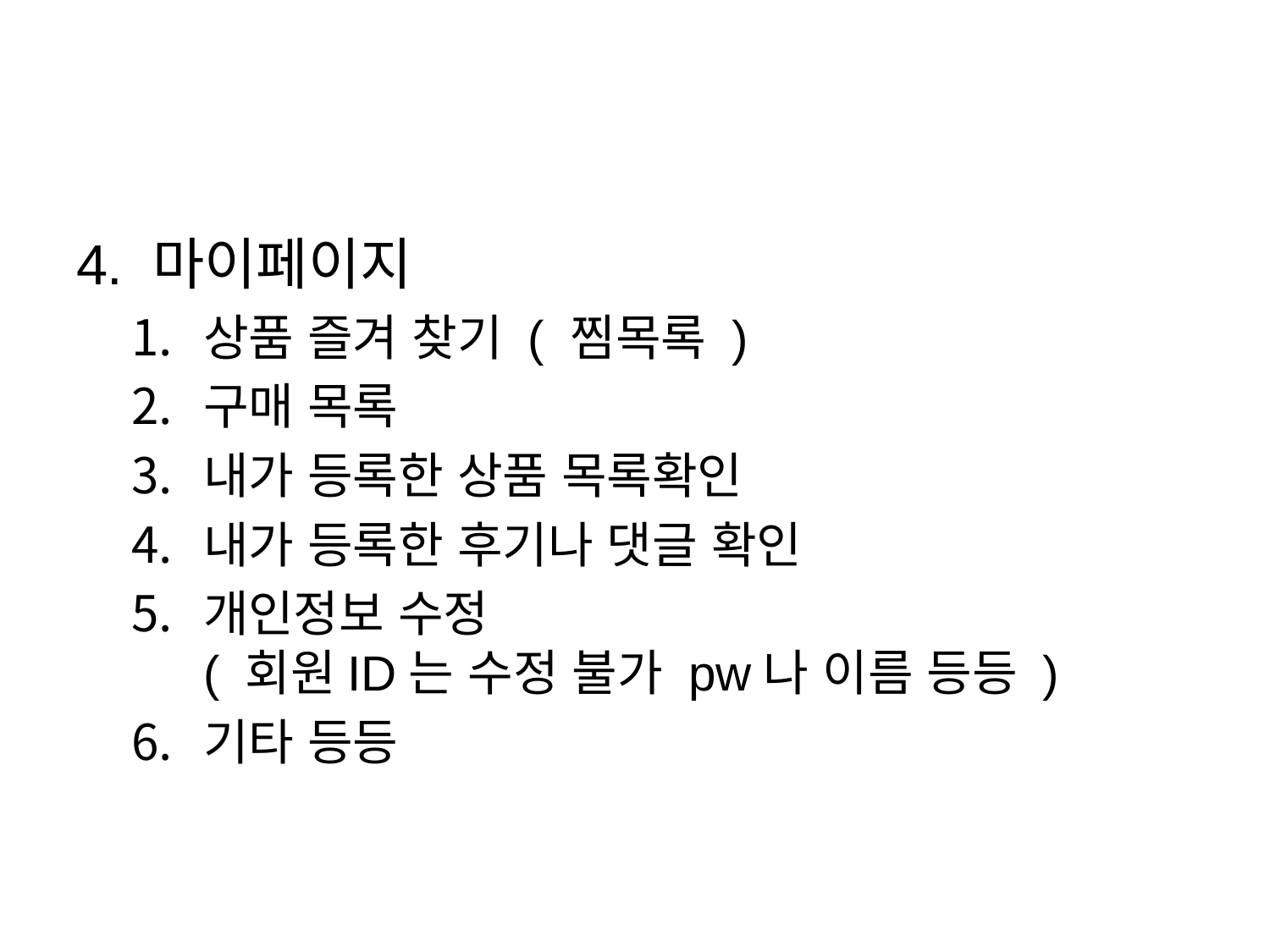

#
4. 마이페이지
상품 즐겨 찾기 ( 찜목록 )
구매 목록
내가 등록한 상품 목록확인
내가 등록한 후기나 댓글 확인
개인정보 수정
( 회원ID는 수정 불가 pw나 이름 등등 )
기타 등등